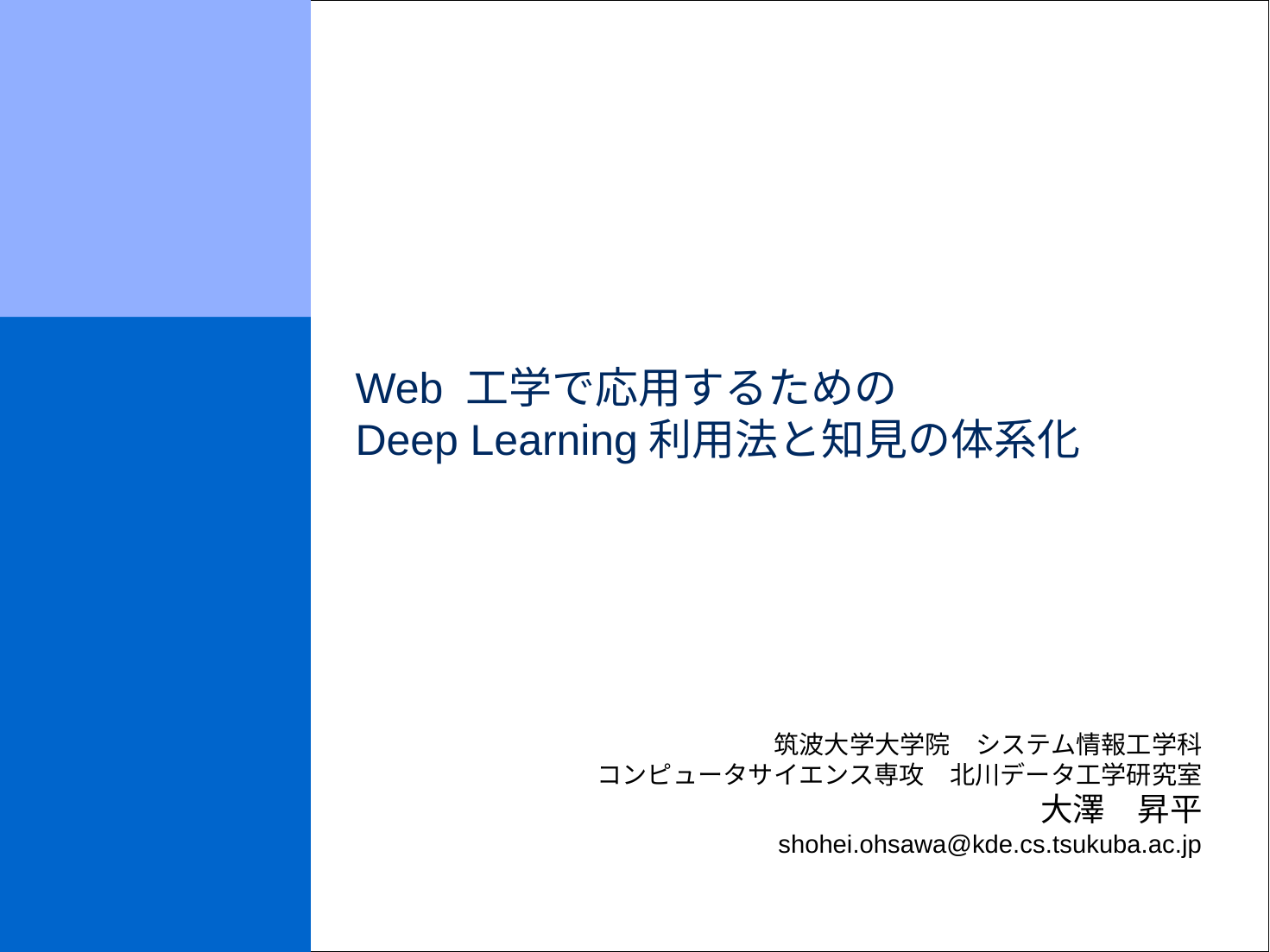

# Web 工学で応用するための Deep Learning利用法と知見の体系化
筑波大学大学院　システム情報工学科
コンピュータサイエンス専攻　北川データ工学研究室
大澤　昇平
shohei.ohsawa@kde.cs.tsukuba.ac.jp